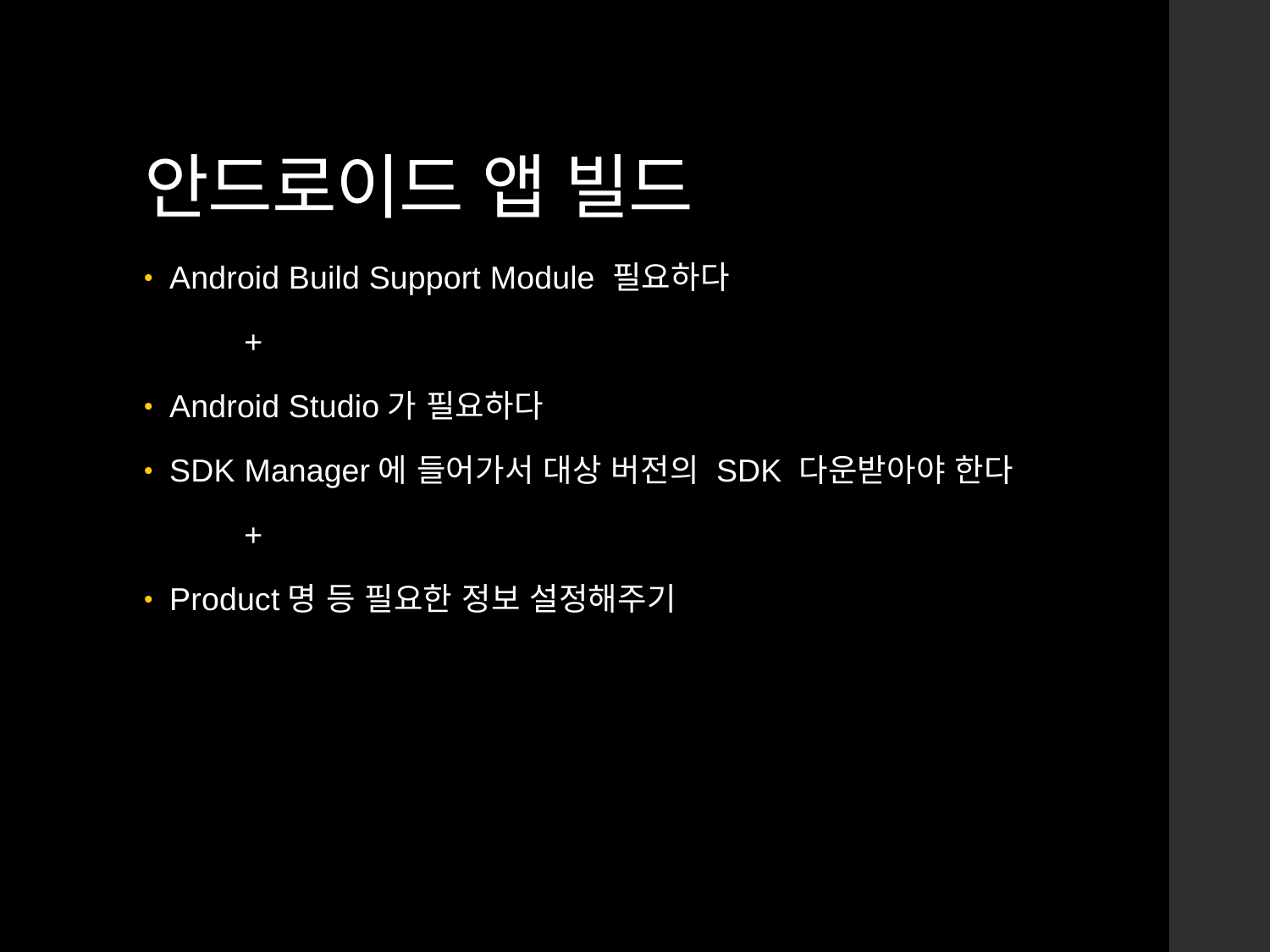

# 안드로이드 앱 빌드
Android Build Support Module 필요하다
           +
Android Studio가 필요하다
SDK Manager에 들어가서 대상 버전의 SDK 다운받아야 한다
           +
Product명 등 필요한 정보 설정해주기